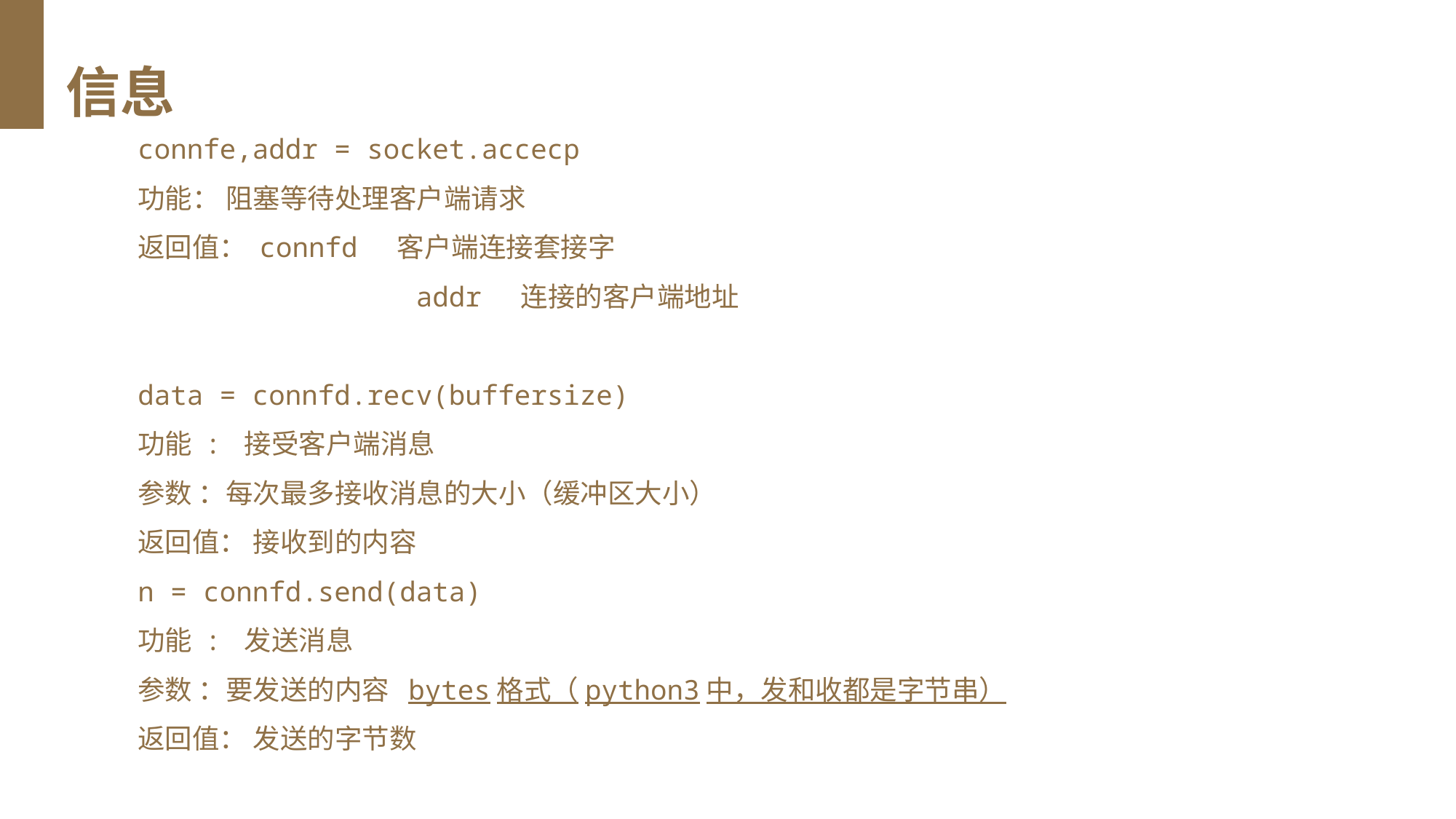

四、TCP套接字编程事例--客户端连接请求、收发信息
connfe,addr = socket.accecp
功能： 阻塞等待处理客户端请求
返回值： connfd  客户端连接套接字
                 addr  连接的客户端地址

data = connfd.recv(buffersize)
功能 : 接受客户端消息
参数 ：每次最多接收消息的大小（缓冲区大小）
返回值： 接收到的内容
n = connfd.send(data)
功能 : 发送消息
参数 ：要发送的内容  bytes格式（python3中，发和收都是字节串）
返回值： 发送的字节数